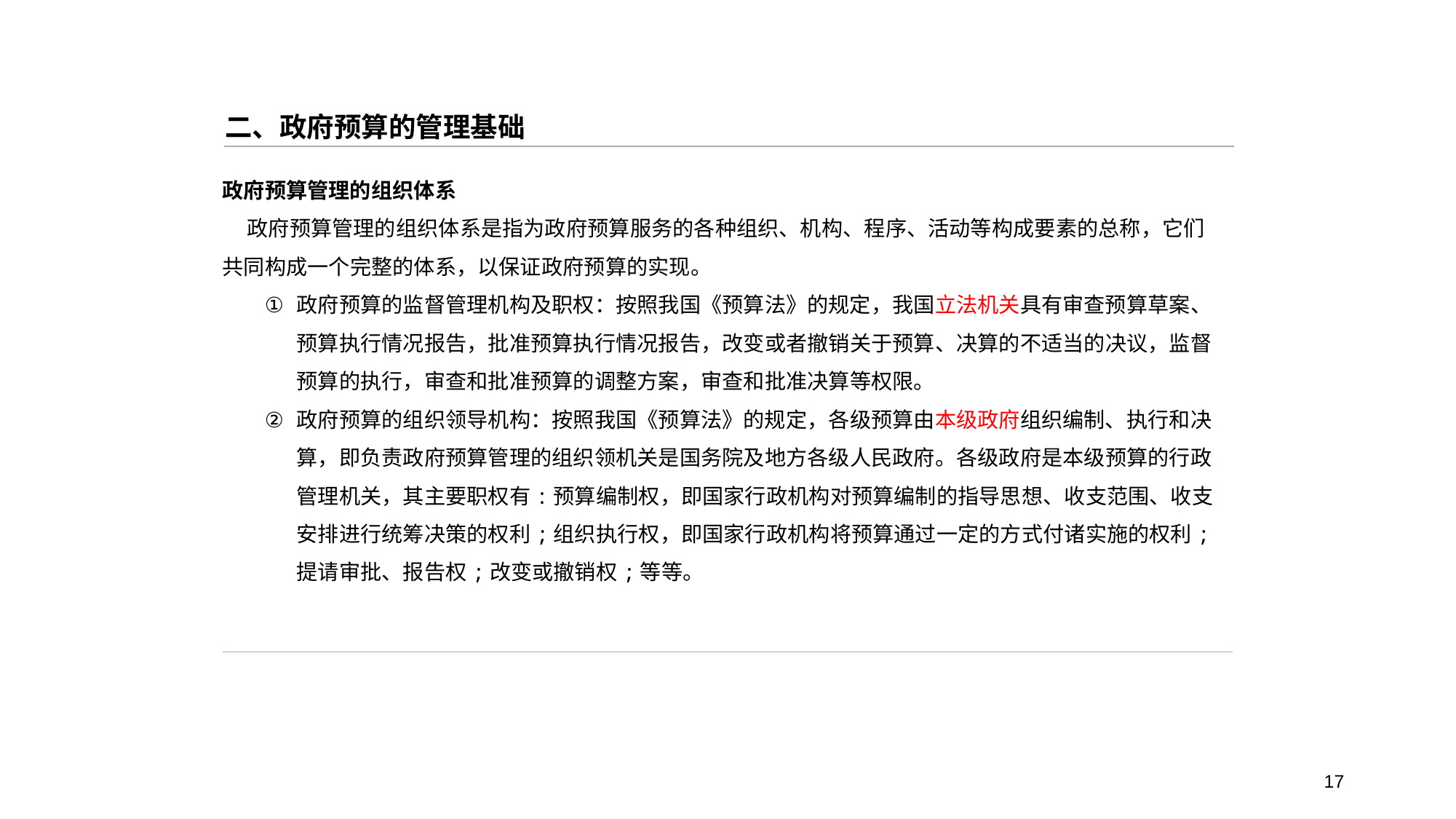

二、政府预算的管理基础
政府预算管理的组织体系
    政府预算管理的组织体系是指为政府预算服务的各种组织、机构、程序、活动等构成要素的总称，它们共同构成一个完整的体系，以保证政府预算的实现。
政府预算的监督管理机构及职权：按照我国《预算法》的规定，我国立法机关具有审查预算草案、预算执行情况报告，批准预算执行情况报告，改变或者撤销关于预算、决算的不适当的决议，监督预算的执行，审查和批准预算的调整方案，审查和批准决算等权限。
政府预算的组织领导机构：按照我国《预算法》的规定，各级预算由本级政府组织编制、执行和决算，即负责政府预算管理的组织领机关是国务院及地方各级人民政府。各级政府是本级预算的行政管理机关，其主要职权有:预算编制权，即国家行政机构对预算编制的指导思想、收支范围、收支安排进行统筹决策的权利;组织执行权，即国家行政机构将预算通过一定的方式付诸实施的权利;提请审批、报告权;改变或撤销权;等等。

17